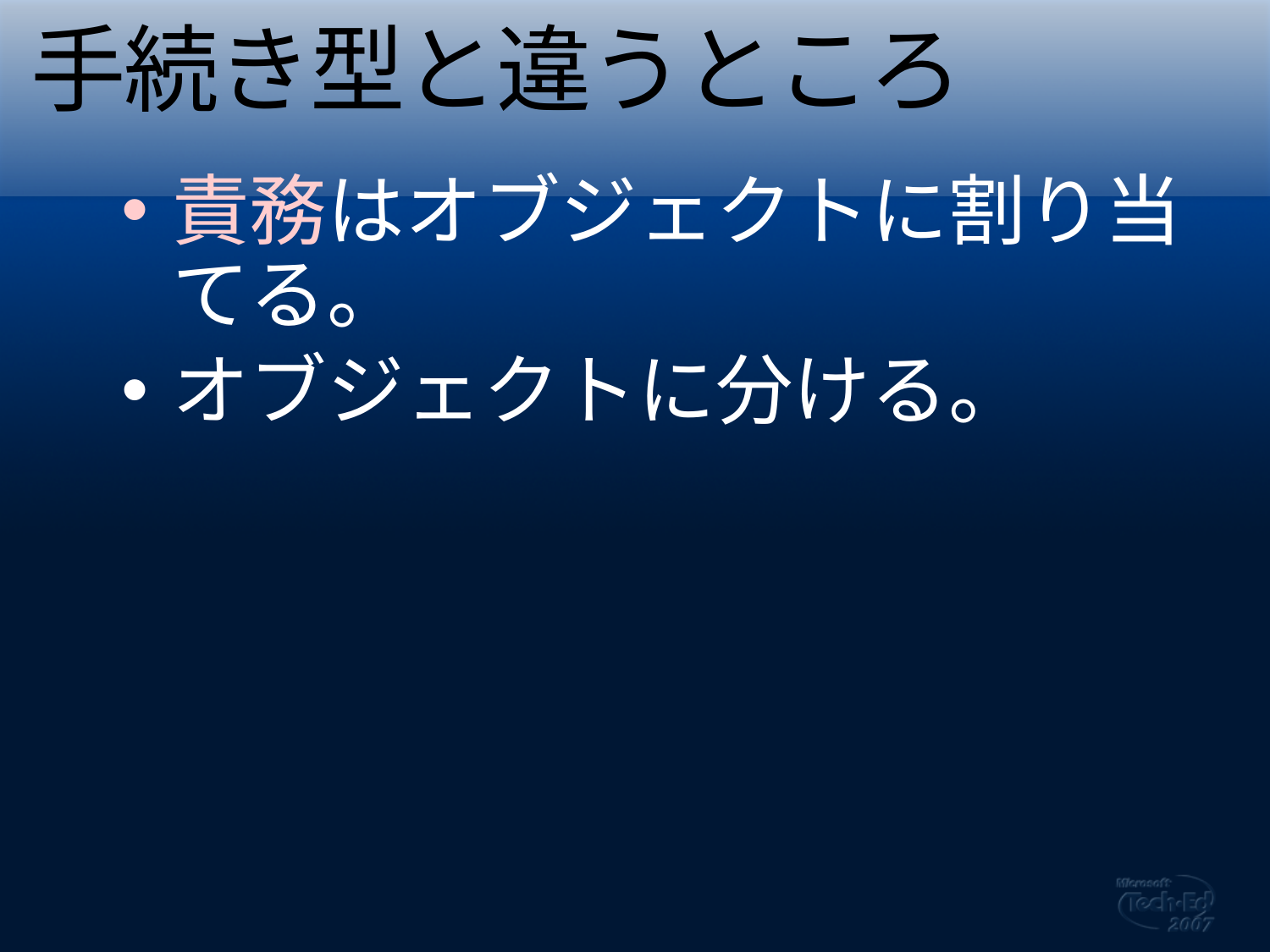

# 手続き型と違うところ
責務はオブジェクトに割り当てる。
オブジェクトに分ける。